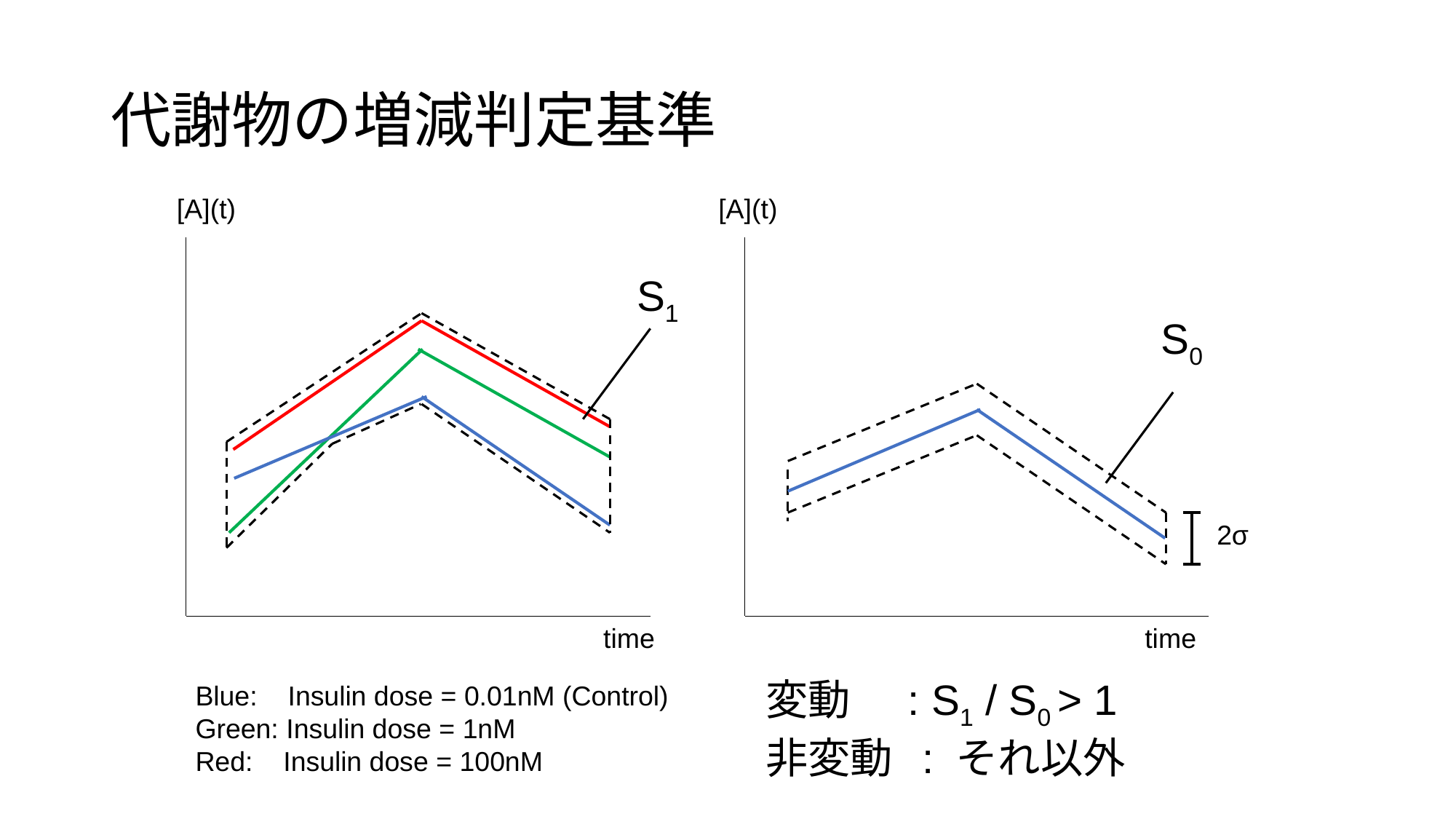

# 代謝物の増減判定基準
[A](t)
[A](t)
S1
S0
2σ
time
time
変動     : S1 / S0 > 1
非変動  : それ以外
Blue:    Insulin dose = 0.01nM (Control)
Green: Insulin dose = 1nM
Red:    Insulin dose = 100nM